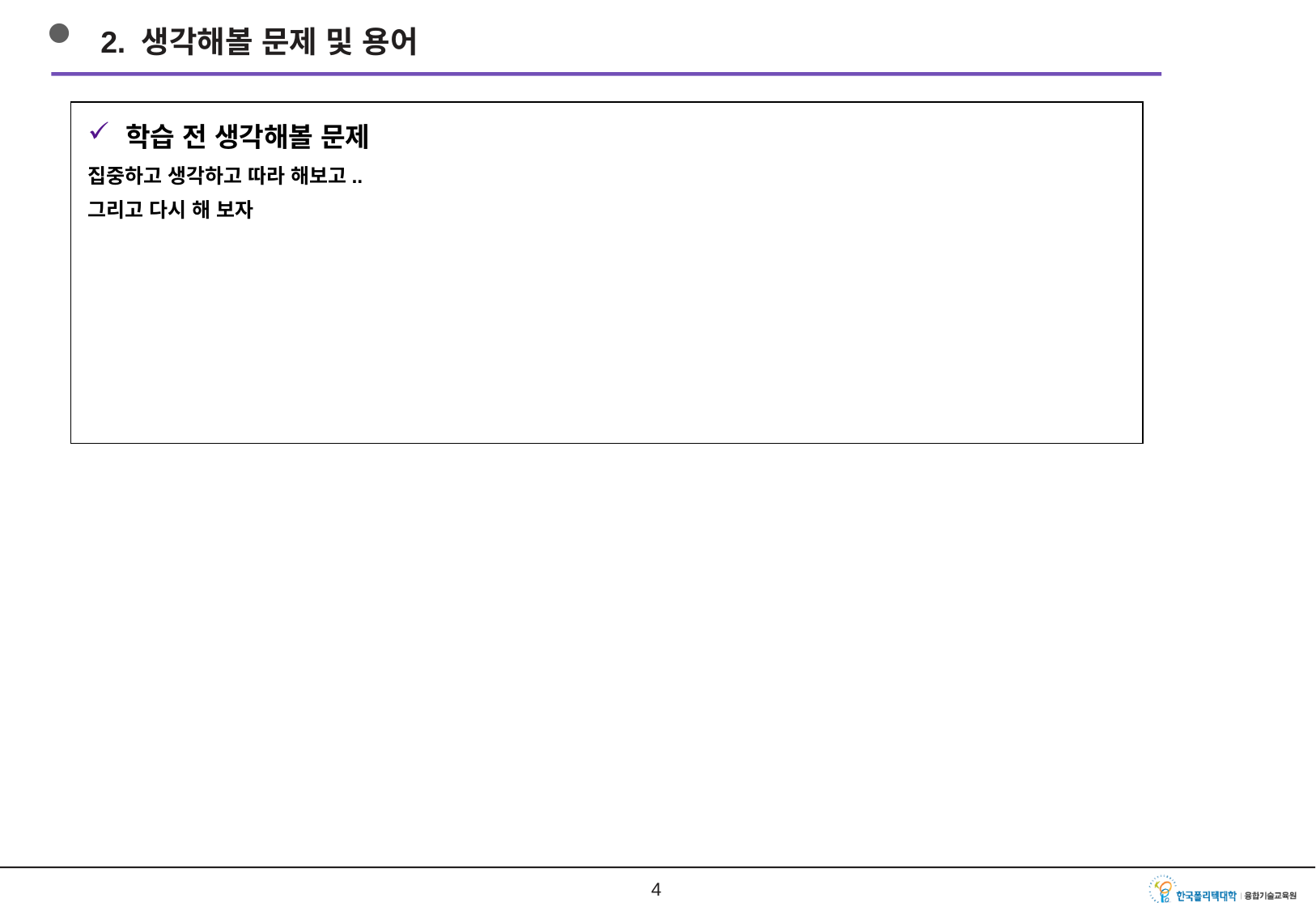

2. 생각해볼 문제 및 용어
학습 전 생각해볼 문제
집중하고 생각하고 따라 해보고..
그리고 다시 해 보자
4